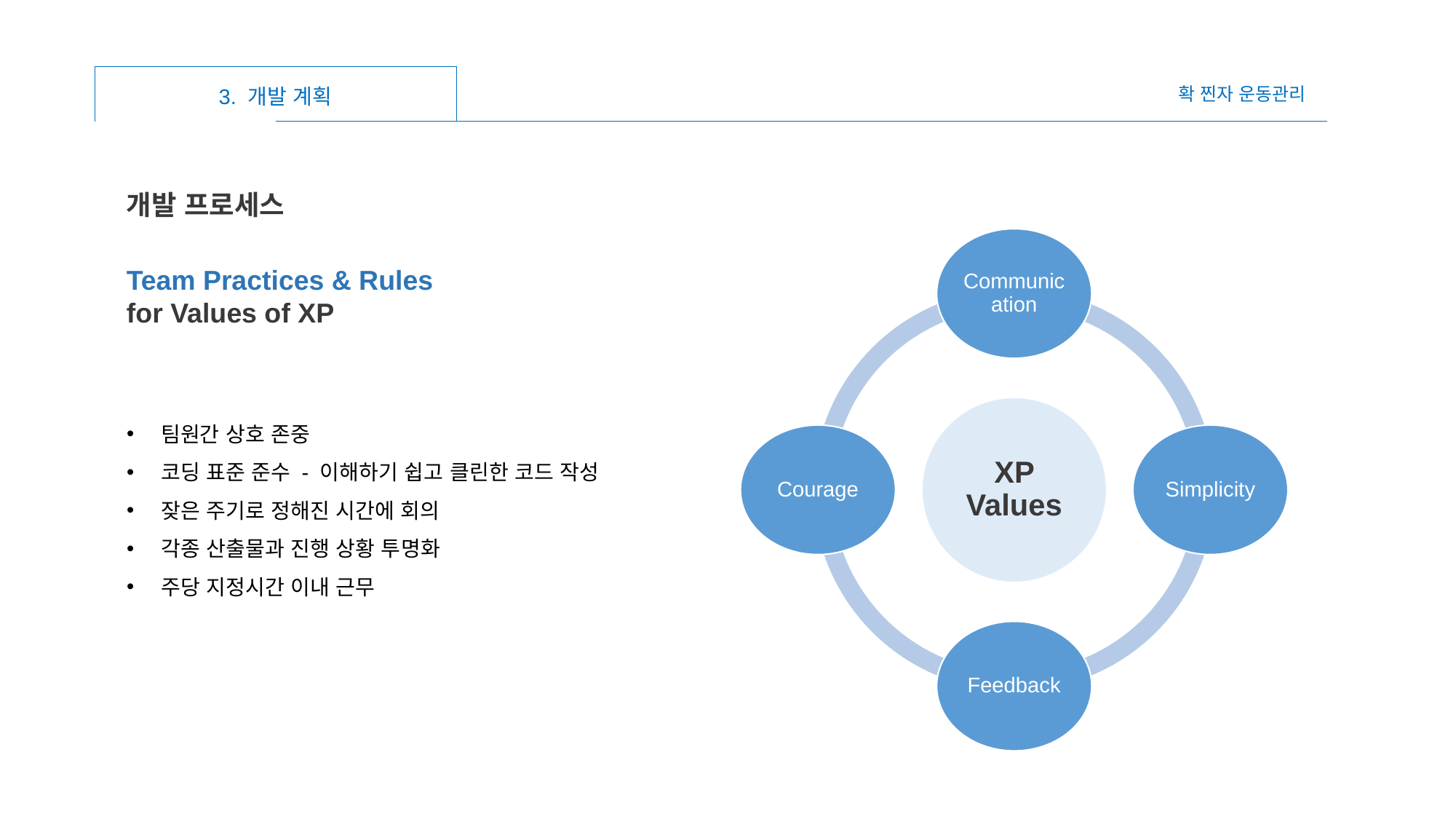

3. 개발 계획
확 찐자 운동관리
개발 프로세스
XP Values
Communication
Simplicity
Feedback
Courage
Team Practices & Rules
for Values of XP
팀원간 상호 존중
코딩 표준 준수 - 이해하기 쉽고 클린한 코드 작성
잦은 주기로 정해진 시간에 회의
각종 산출물과 진행 상황 투명화
주당 지정시간 이내 근무